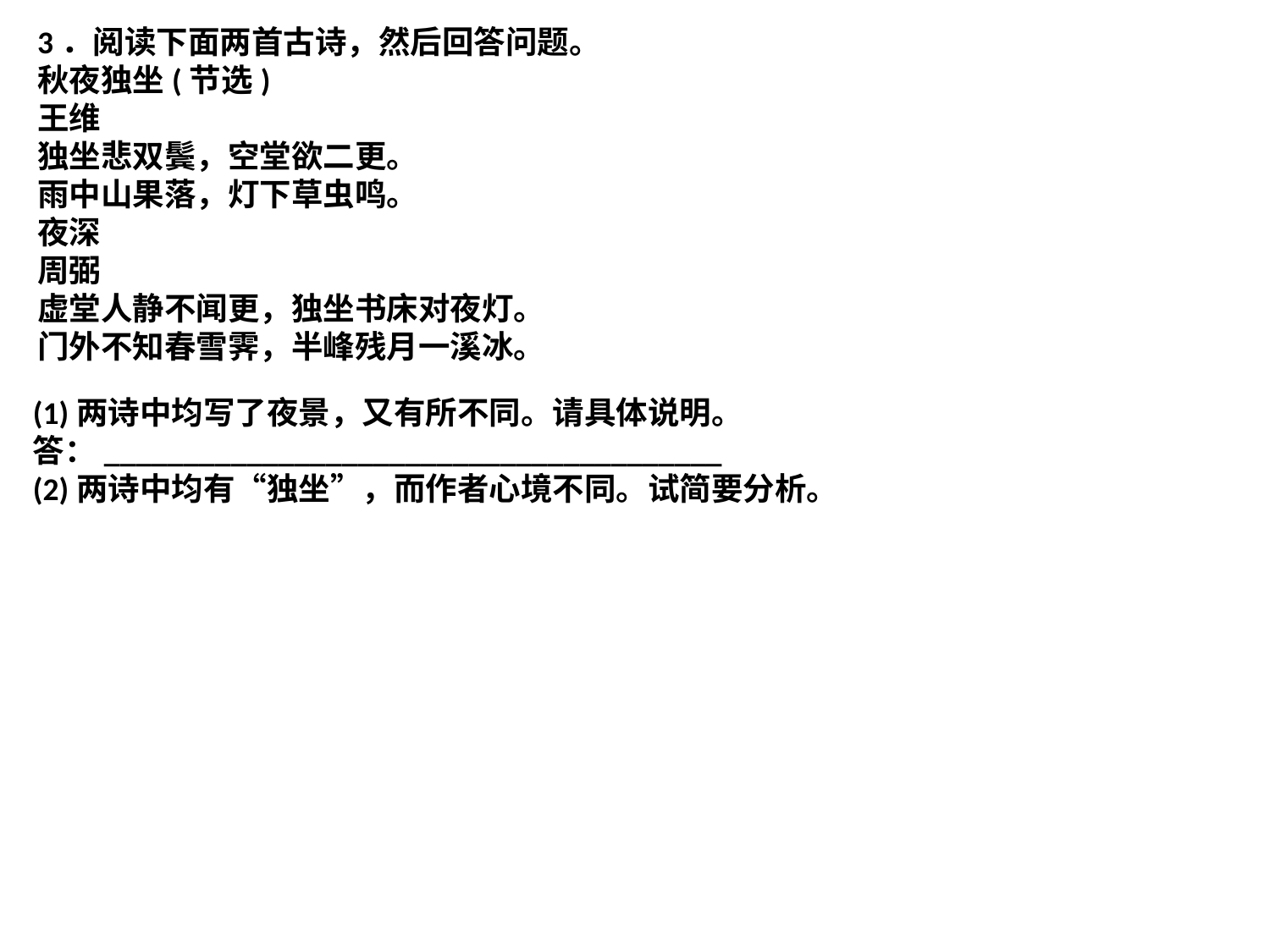

3．阅读下面两首古诗，然后回答问题。
秋夜独坐(节选)
王维
独坐悲双鬓，空堂欲二更。
雨中山果落，灯下草虫鸣。
夜深
周弼
虚堂人静不闻更，独坐书床对夜灯。
门外不知春雪霁，半峰残月一溪冰。
(1)两诗中均写了夜景，又有所不同。请具体说明。
答：_______________________________________
(2)两诗中均有“独坐”，而作者心境不同。试简要分析。